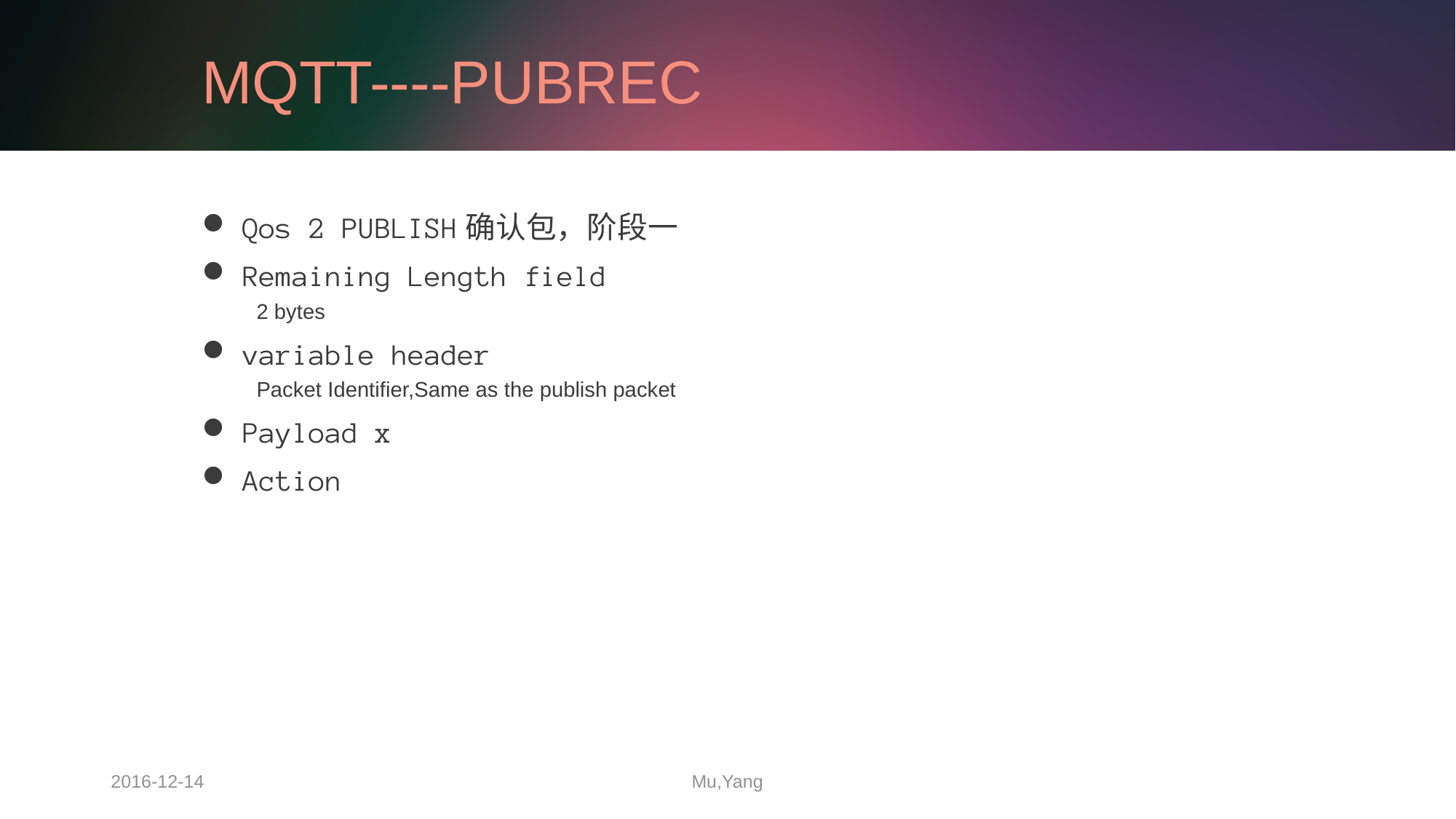

# MQTT----PUBREC
Qos 2 PUBLISH确认包，阶段一
Remaining Length field
2 bytes
variable header
Packet Identifier,Same as the publish packet
Payload x
Action
2016-12-14
Mu,Yang
27